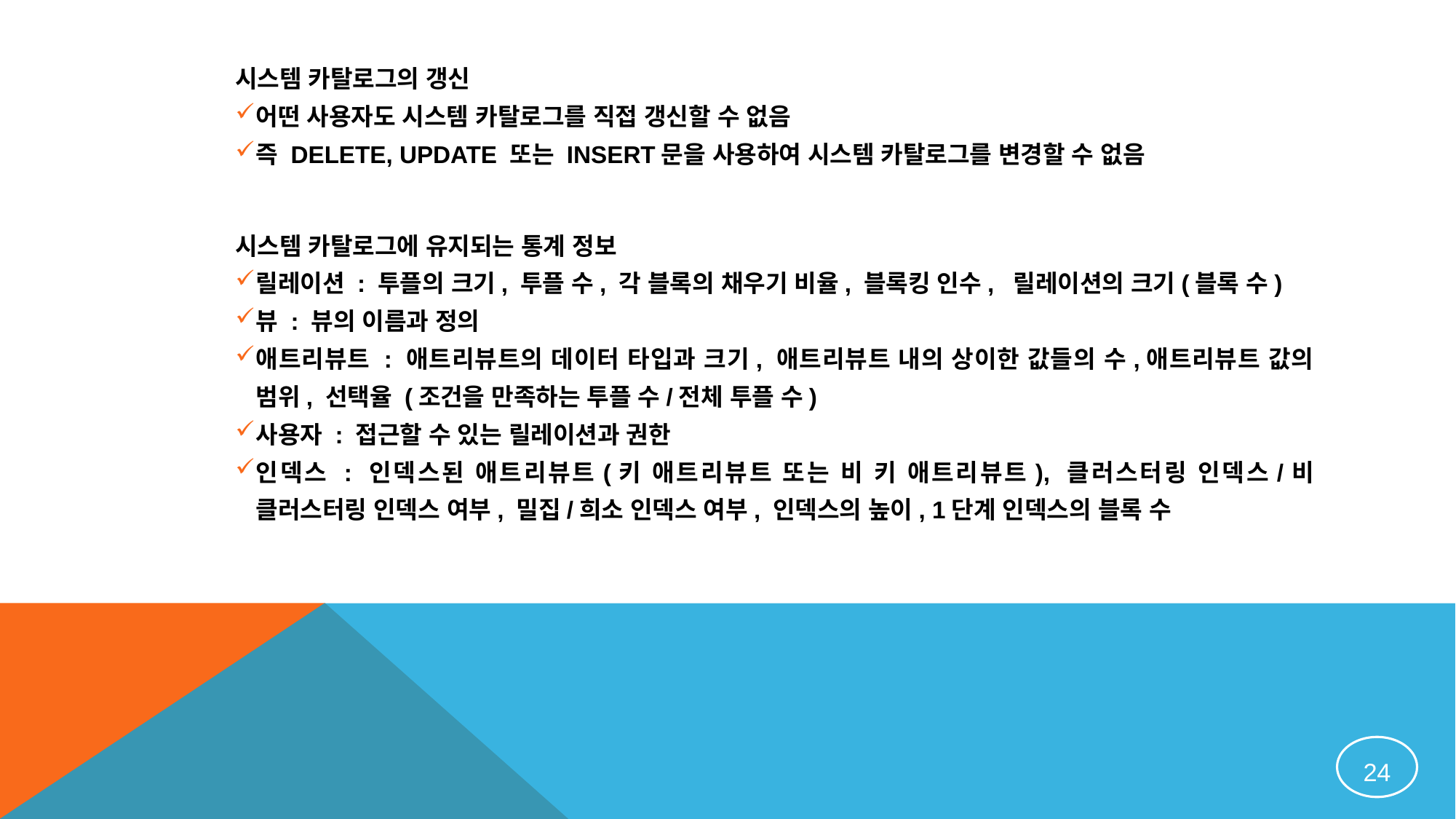

시스템 카탈로그의 갱신
어떤 사용자도 시스템 카탈로그를 직접 갱신할 수 없음
즉 DELETE, UPDATE 또는 INSERT문을 사용하여 시스템 카탈로그를 변경할 수 없음

시스템 카탈로그에 유지되는 통계 정보
릴레이션 : 투플의 크기, 투플 수, 각 블록의 채우기 비율, 블록킹 인수,  릴레이션의 크기(블록 수)
뷰 : 뷰의 이름과 정의
애트리뷰트 : 애트리뷰트의 데이터 타입과 크기, 애트리뷰트 내의 상이한 값들의 수,애트리뷰트 값의 범위, 선택율 (조건을 만족하는 투플 수/전체 투플 수)
사용자 : 접근할 수 있는 릴레이션과 권한
인덱스 : 인덱스된 애트리뷰트(키 애트리뷰트 또는 비 키 애트리뷰트), 클러스터링 인덱스/비 클러스터링 인덱스 여부, 밀집/희소 인덱스 여부, 인덱스의 높이, 1단계 인덱스의 블록 수
24